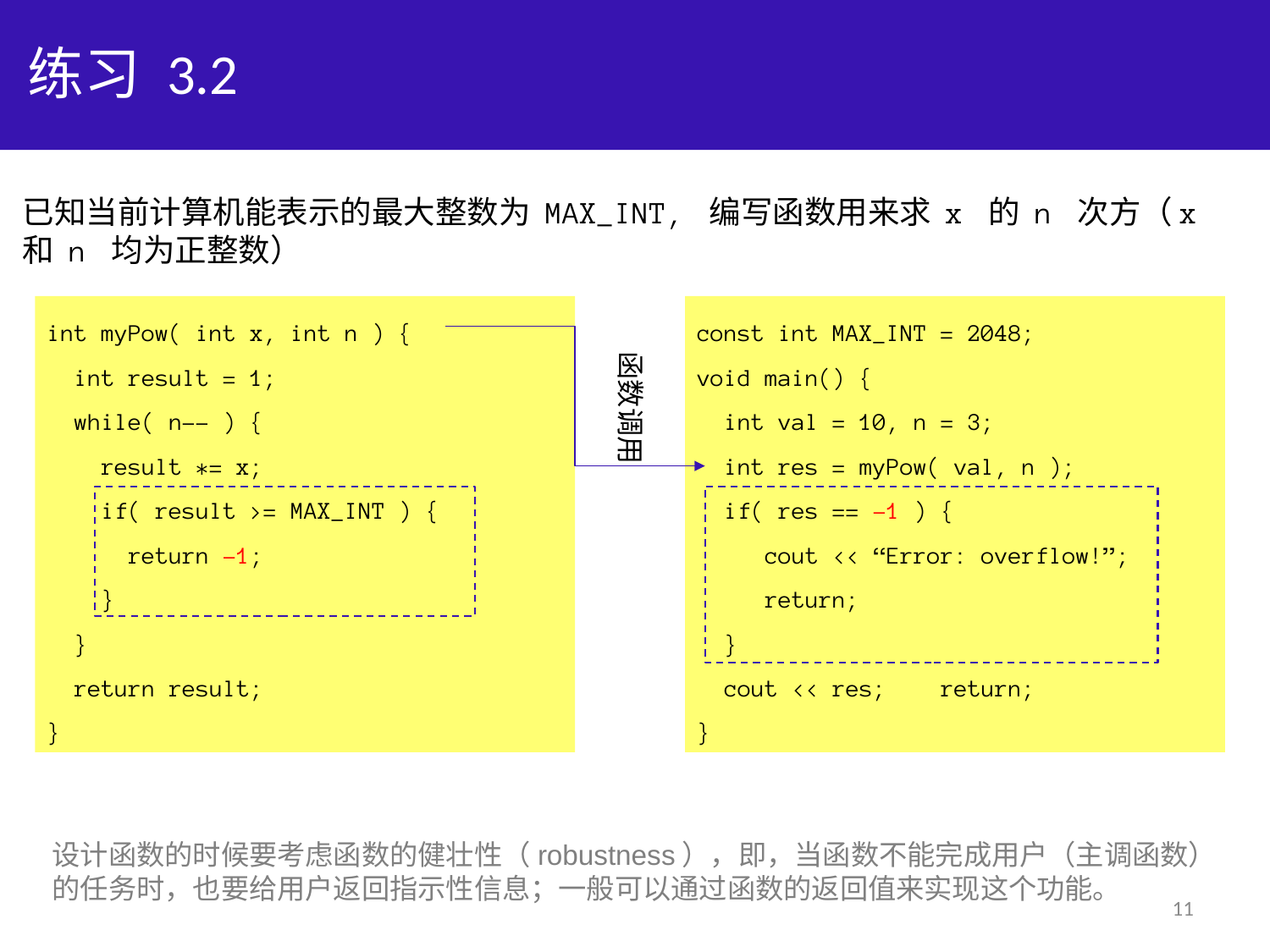

# 练习 3.2
已知当前计算机能表示的最大整数为 MAX_INT, 编写函数用来求 x 的 n 次方（x
和 n 均为正整数）
const int MAX_INT = 2048;
void main() {
  int val = 10, n = 3;
  int res = myPow( val, n );
  if( res == -1 ) {
     cout << “Error: overflow!”;
     return;
  }
  cout << res;    return;
}
int myPow( int x, int n ) {
  int result = 1;
  while( n-- ) {
    result *= x;
    if( result >= MAX_INT ) {
      return -1;
    }
  }
  return result;
}
函数调用

设计函数的时候要考虑函数的健壮性（robustness），即，当函数不能完成用户（主调函数）
的任务时，也要给用户返回指示性信息；一般可以通过函数的返回值来实现这个功能。
11